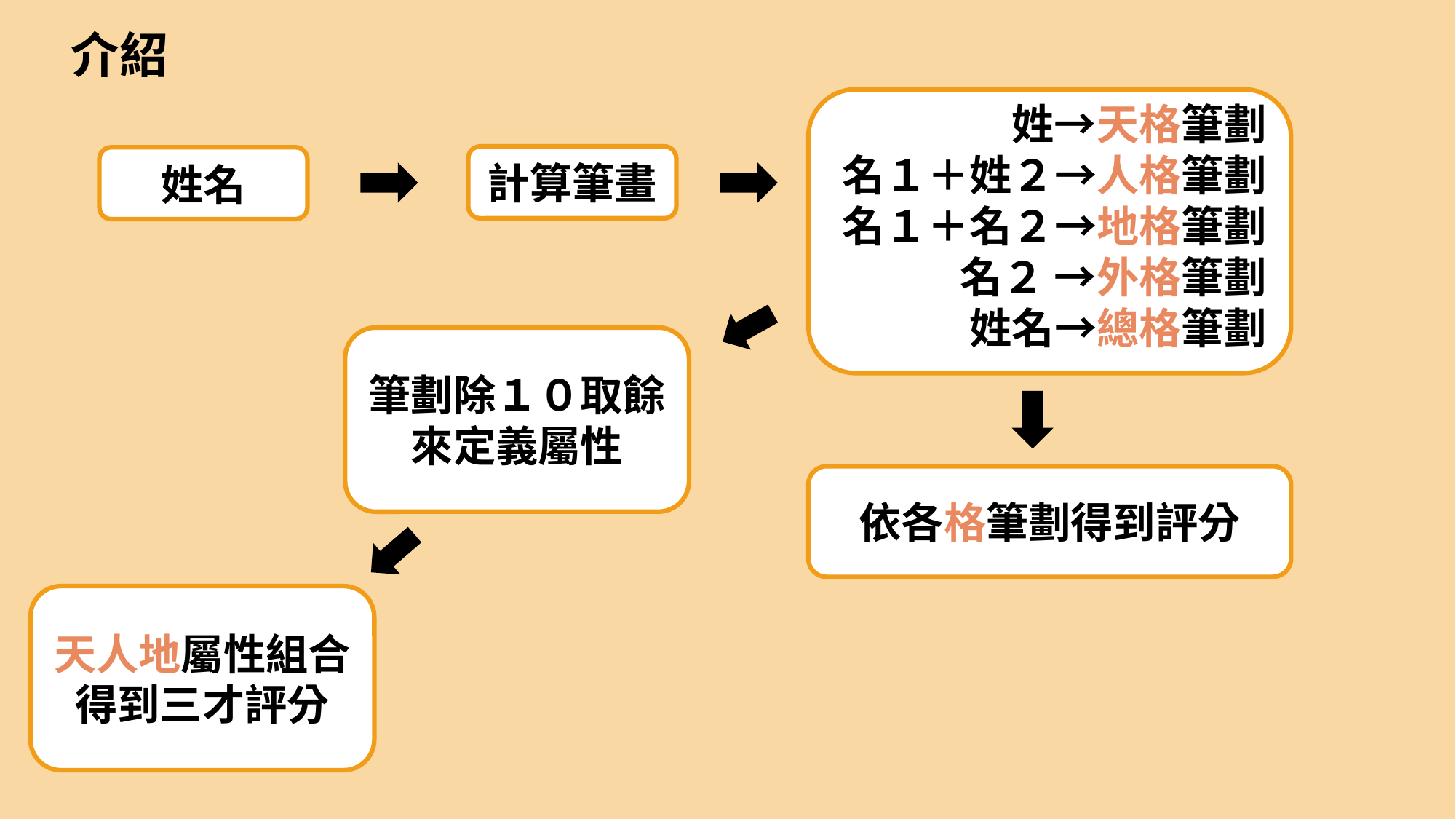

介紹

姓→天格筆劃
名１＋姓２→人格筆劃
名１＋名２→地格筆劃
名２ →外格筆劃
姓名→總格筆劃

計算筆畫
姓名

筆劃除１０取餘來定義屬性

依各格筆劃得到評分

天人地屬性組合
得到三才評分